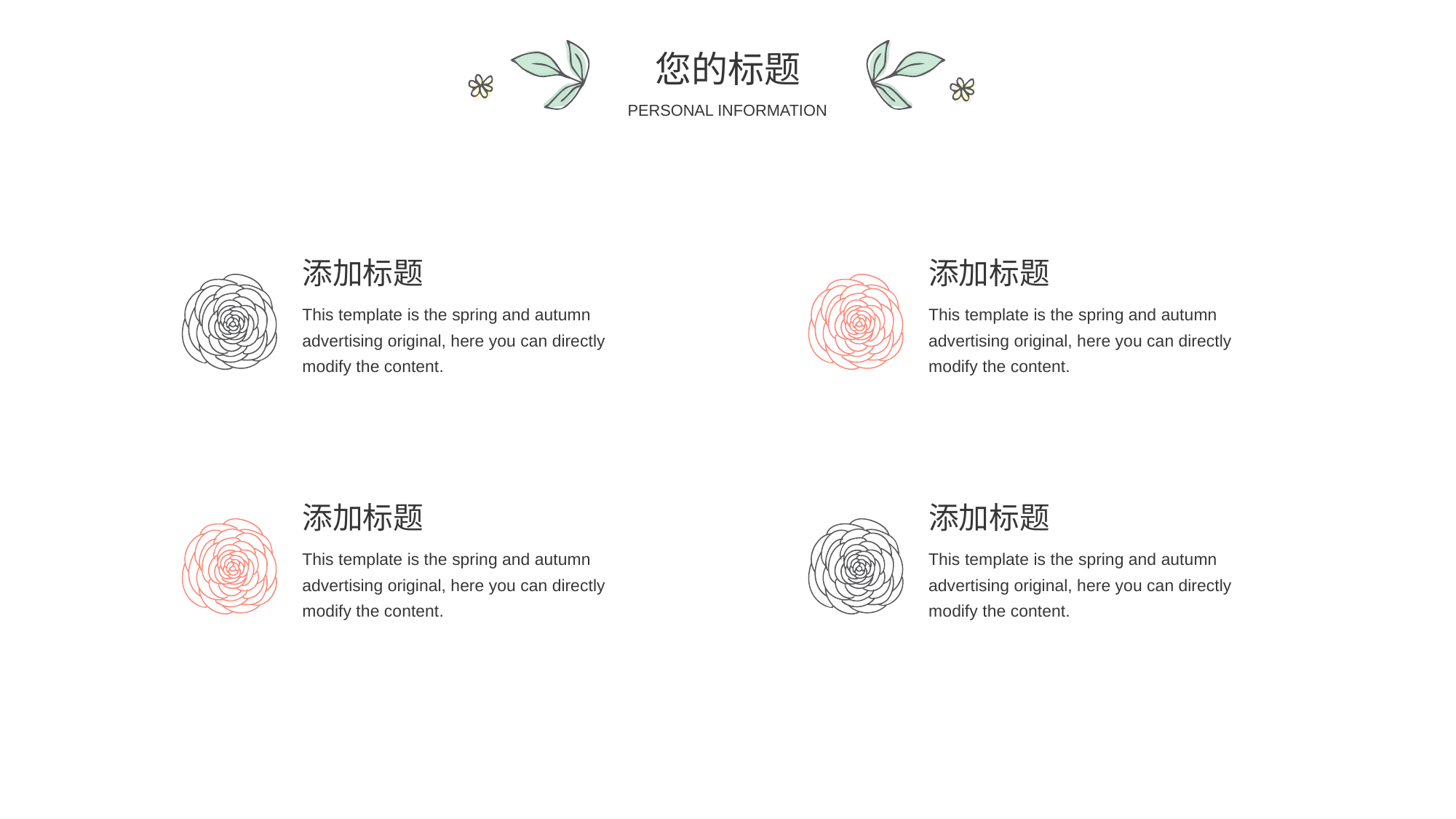

您的标题
PERSONAL INFORMATION
添加标题
添加标题

This template is the spring and autumn advertising original, here you can directly modify the content.
This template is the spring and autumn advertising original, here you can directly modify the content.
添加标题
添加标题

This template is the spring and autumn advertising original, here you can directly modify the content.
This template is the spring and autumn advertising original, here you can directly modify the content.